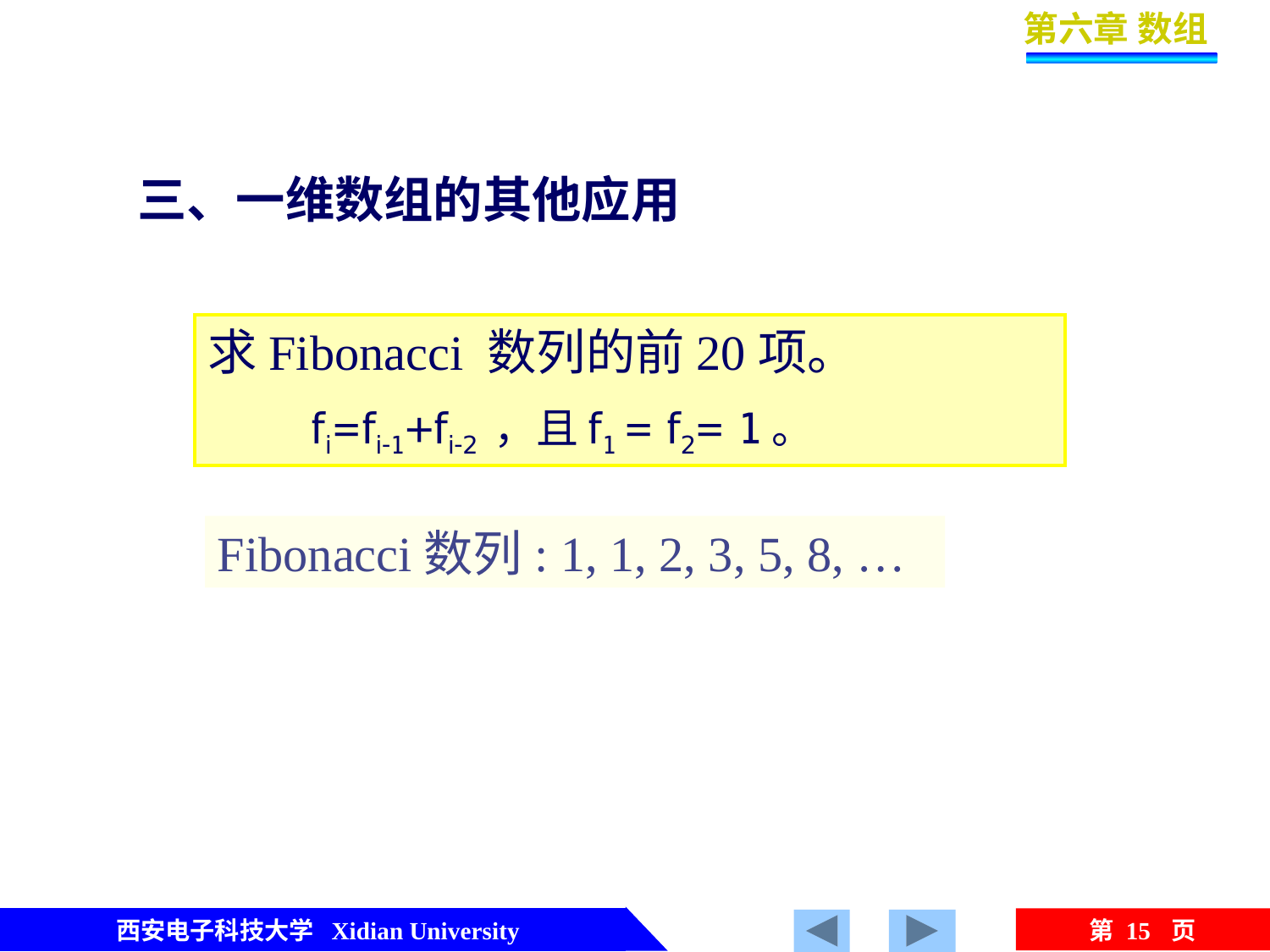

第六章 数组

三、一维数组的其他应用
求Fibonacci 数列的前20项。
        fi=fi-1+fi-2 ，且f1 = f2= 1。
Fibonacci数列: 1, 1, 2, 3, 5, 8, …